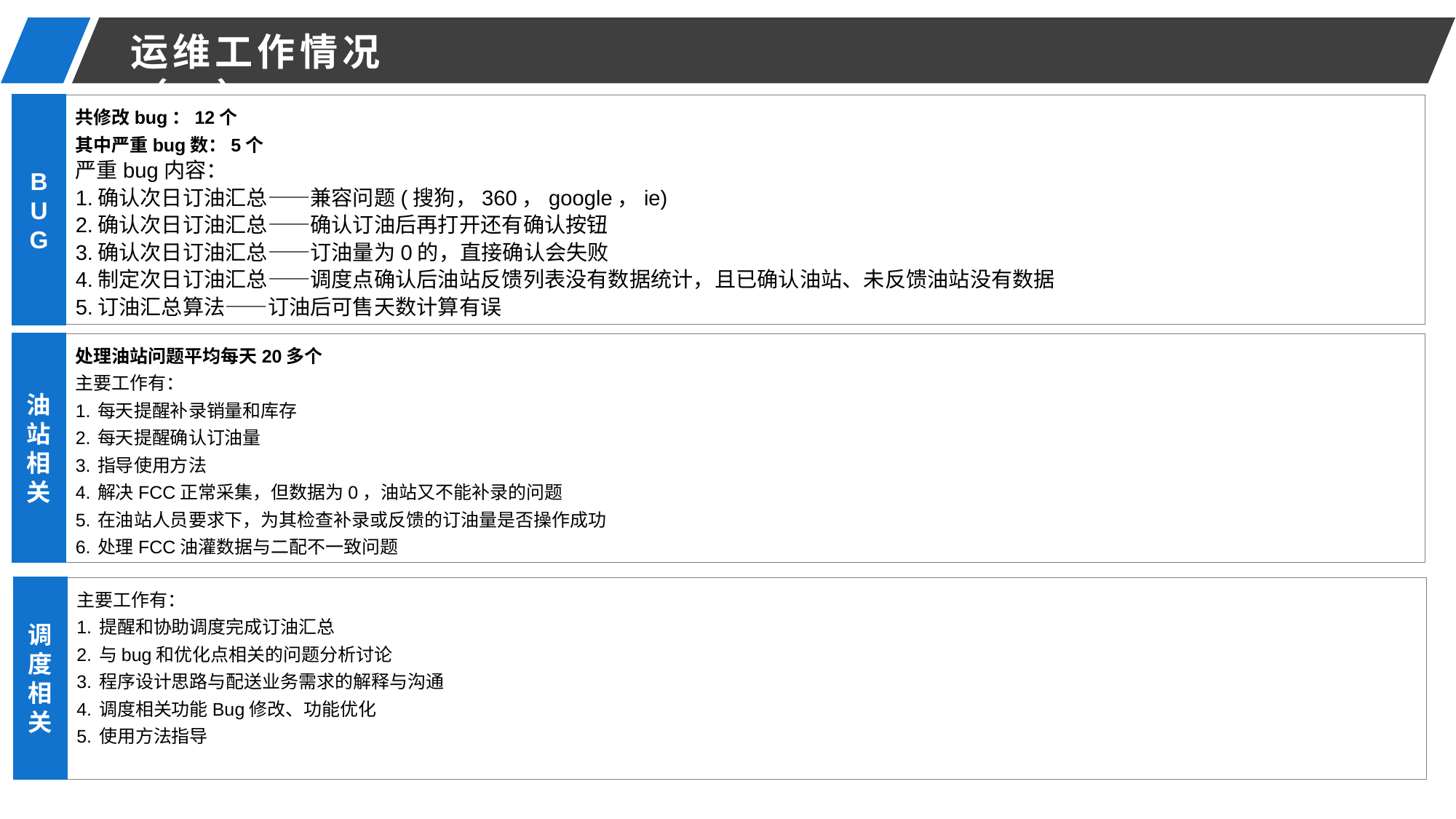

运维工作情况（1）
BUG
共修改bug：12个
其中严重bug数：5个
严重bug内容：
确认次日订油汇总——兼容问题(搜狗，360，google，ie)
确认次日订油汇总——确认订油后再打开还有确认按钮
确认次日订油汇总——订油量为0的，直接确认会失败
制定次日订油汇总——调度点确认后油站反馈列表没有数据统计，且已确认油站、未反馈油站没有数据
订油汇总算法——订油后可售天数计算有误
油站相关
处理油站问题平均每天20多个
主要工作有：
每天提醒补录销量和库存
每天提醒确认订油量
指导使用方法
解决FCC正常采集，但数据为0，油站又不能补录的问题
在油站人员要求下，为其检查补录或反馈的订油量是否操作成功
处理FCC油灌数据与二配不一致问题
调度相关
主要工作有：
提醒和协助调度完成订油汇总
与bug和优化点相关的问题分析讨论
程序设计思路与配送业务需求的解释与沟通
调度相关功能Bug修改、功能优化
使用方法指导